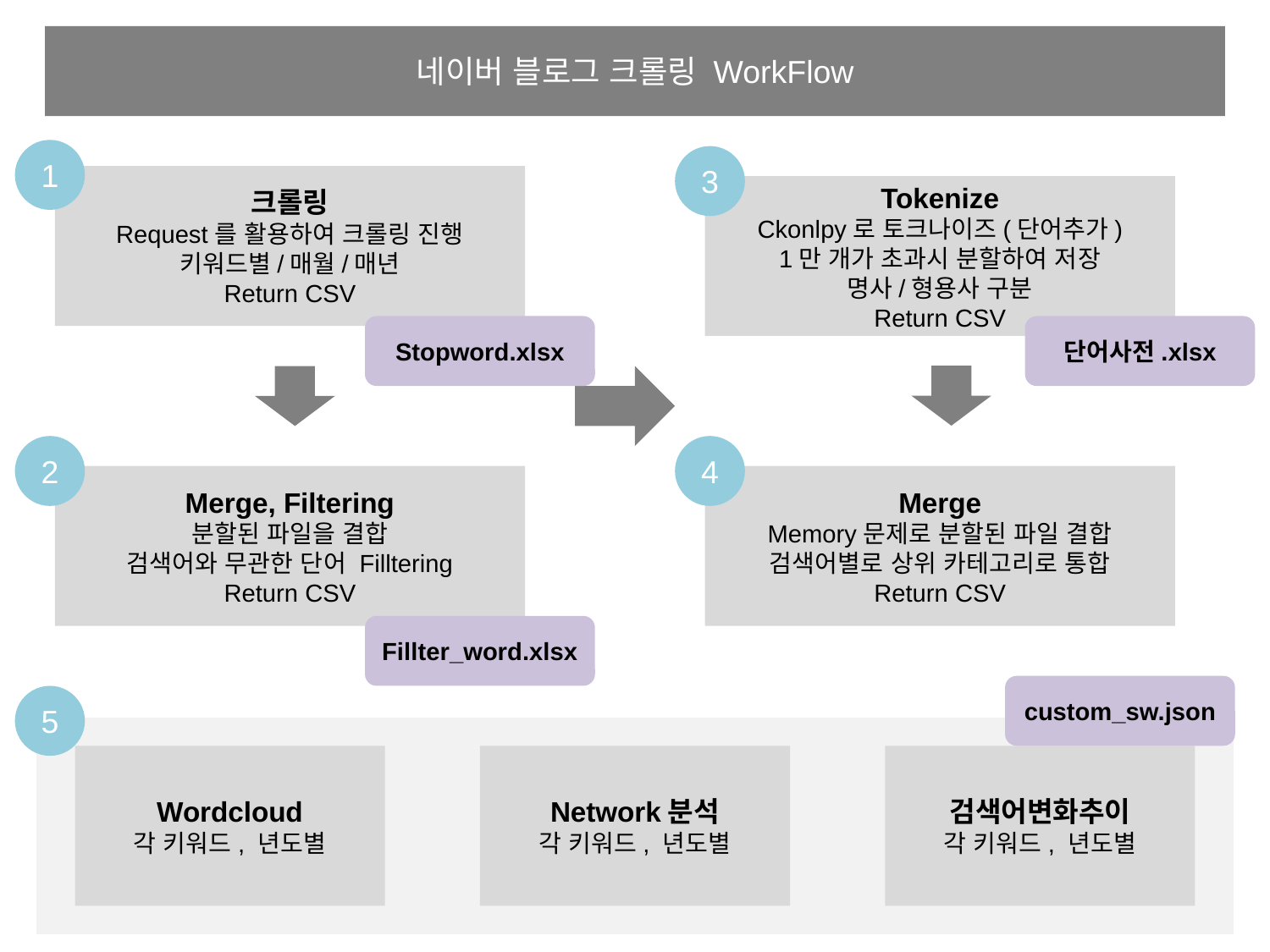

네이버 블로그 크롤링 WorkFlow
1
3
크롤링
Request를 활용하여 크롤링 진행
키워드별/매월/매년
Return CSV
Tokenize
Ckonlpy로 토크나이즈(단어추가)
1만 개가 초과시 분할하여 저장
명사/형용사 구분
Return CSV
Stopword.xlsx
단어사전.xlsx

2
4
Merge, Filtering
분할된 파일을 결합
검색어와 무관한 단어 Filltering
Return CSV
Merge
Memory문제로 분할된 파일 결합
검색어별로 상위 카테고리로 통합
Return CSV
Fillter_word.xlsx
custom_sw.json
5

Wordcloud
각 키워드, 년도별
Network분석
각 키워드, 년도별
검색어변화추이
각 키워드, 년도별